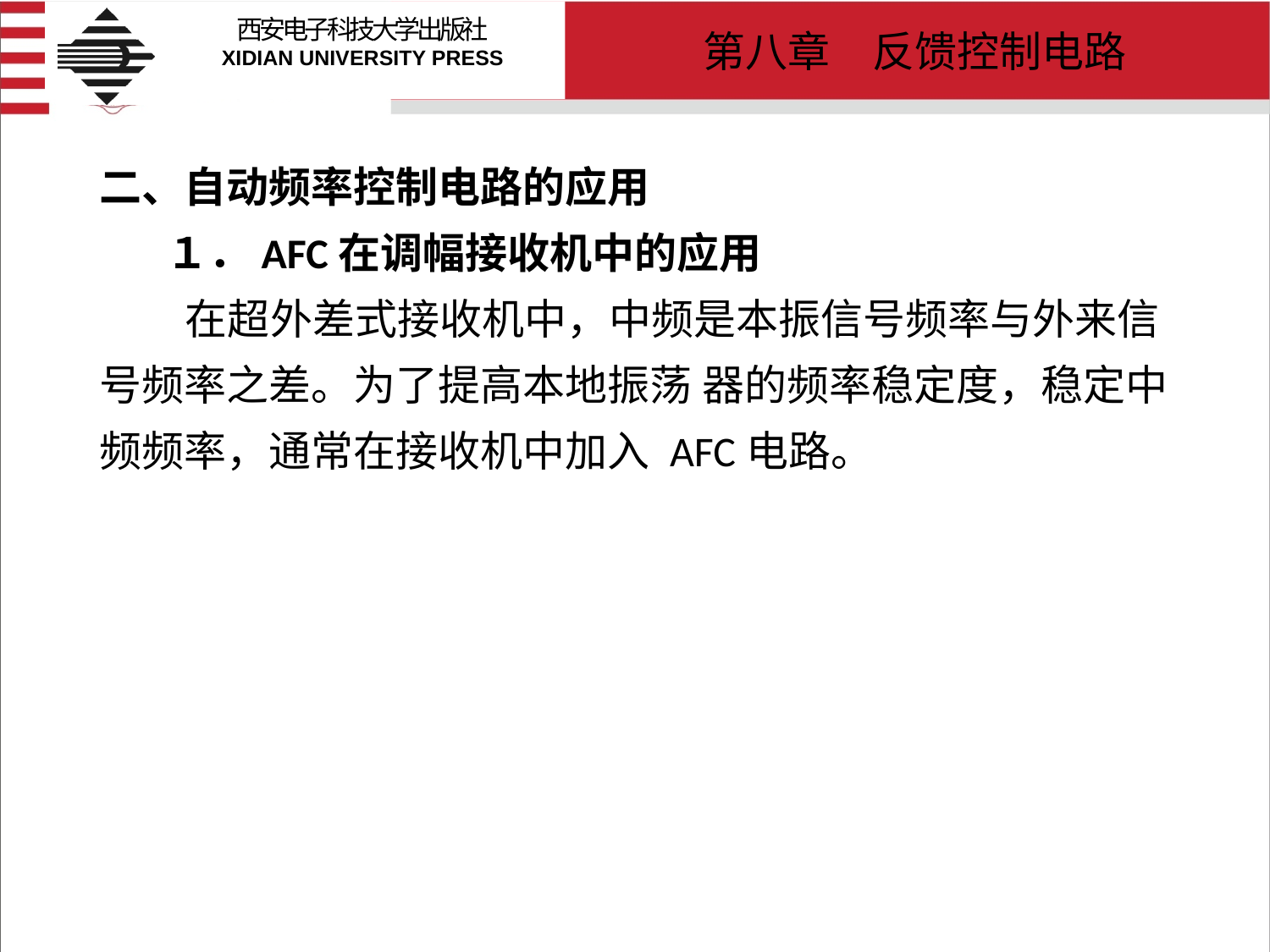

# 二、自动频率控制电路的应用 １．AFC在调幅接收机中的应用 在超外差式接收机中，中频是本振信号频率与外来信号频率之差。为了提高本地振荡 器的频率稳定度，稳定中频频率，通常在接收机中加入 AFC电路。